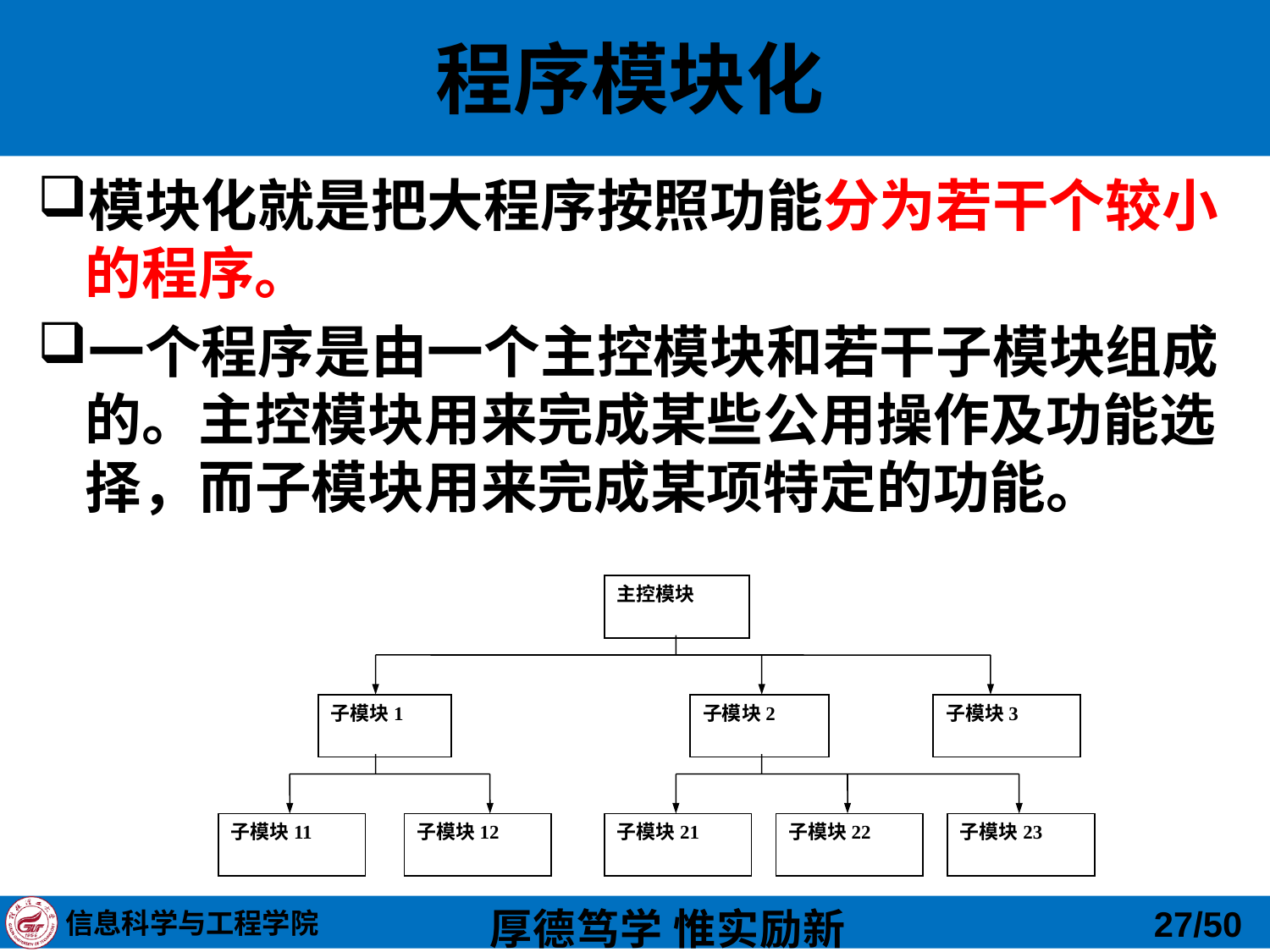

# 程序模块化
模块化就是把大程序按照功能分为若干个较小的程序。
一个程序是由一个主控模块和若干子模块组成的。主控模块用来完成某些公用操作及功能选择，而子模块用来完成某项特定的功能。

主控模块

子模块1
子模块2
子模块3

子模块11
子模块12
子模块21
子模块22
子模块23
27/50